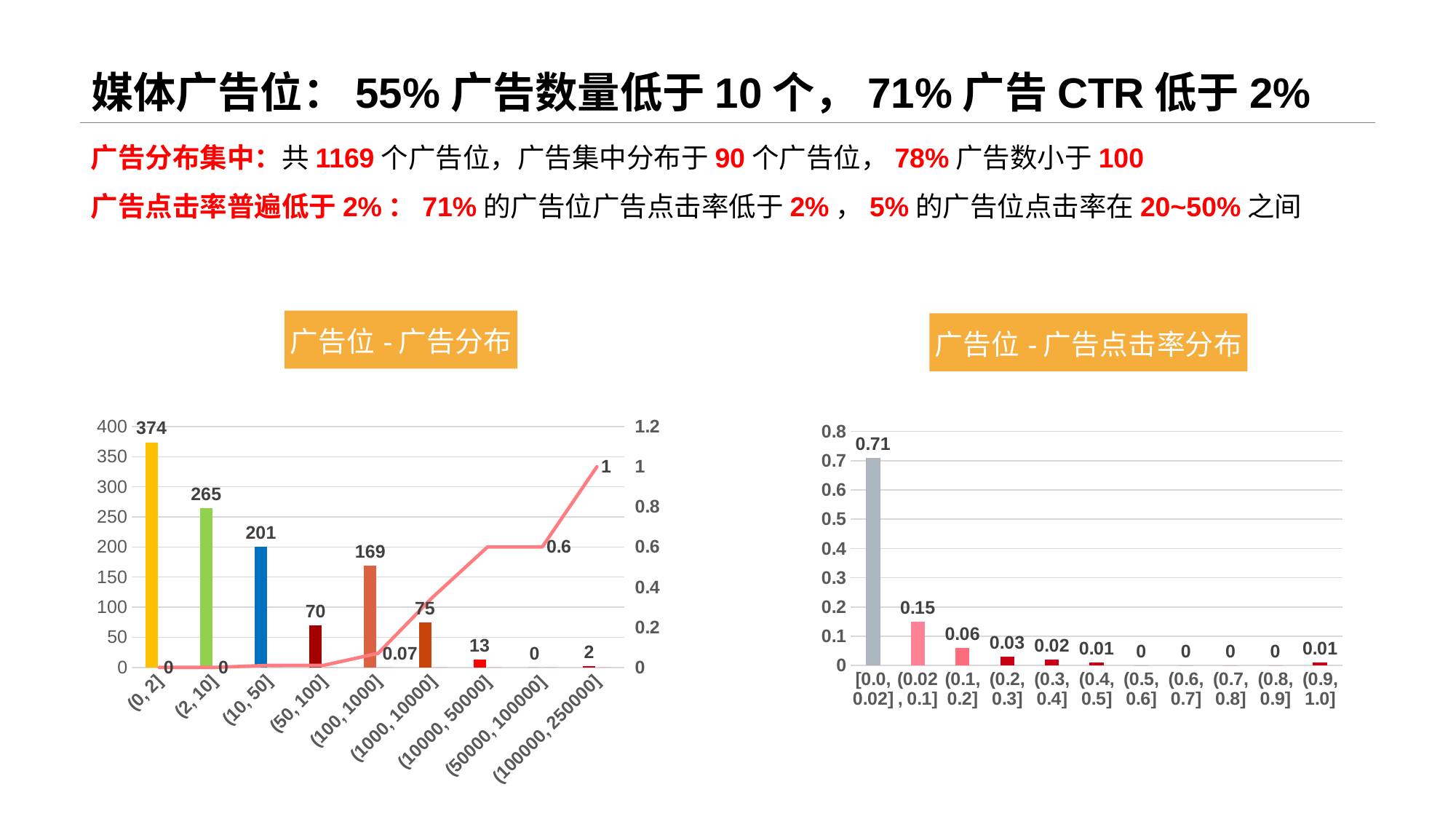

# 媒体广告位：55%广告数量低于10个，71%广告CTR低于2%
广告分布集中：共1169个广告位，广告集中分布于90个广告位，78%广告数小于100
广告点击率普遍低于2%：71%的广告位广告点击率低于2%，5%的广告位点击率在20~50%之间

### Chart: 广告位-广告点击率分布

| Category | 系列 1 |
|---|---|
| [0.0, 0.02] | 0.7100000000000001 |
| (0.02, 0.1] | 0.15000000000000002 |
| (0.1, 0.2] | 0.060000000000000005 |
| (0.2, 0.3] | 0.030000000000000002 |
| (0.3, 0.4] | 0.020000000000000004 |
| (0.4, 0.5] | 0.010000000000000002 |
| (0.5, 0.6] | 0.0 |
| (0.6, 0.7] | 0.0 |
| (0.7, 0.8] | 0.0 |
| (0.8, 0.9] | 0.0 |
| (0.9, 1.0] | 0.010000000000000002 |

### Chart: 广告位-广告分布

| Category | 系列 1 | 列1 | 系列 3 |
|---|---|---|---|
| (0, 2] | 374.0 | 0.0 | 0.0 |
| (2, 10] | 265.0 | 0.0 | 0.0 |
| (10, 50] | 201.0 | 0.0 | 0.010000000000000002 |
| (50, 100] | 70.0 | 0.0 | 0.010000000000000002 |
| (100, 1000] | 169.0 | 0.0 | 0.07000000000000002 |
| (1000, 10000] | 75.0 | 0.0 | 0.35000000000000003 |
| (10000, 50000] | 13.0 | 0.0 | 0.6000000000000001 |
| (50000, 100000] | 0.0 | 0.0 | 0.6000000000000001 |
| (100000, 250000] | 2.0 | 0.0 | 1.0 |